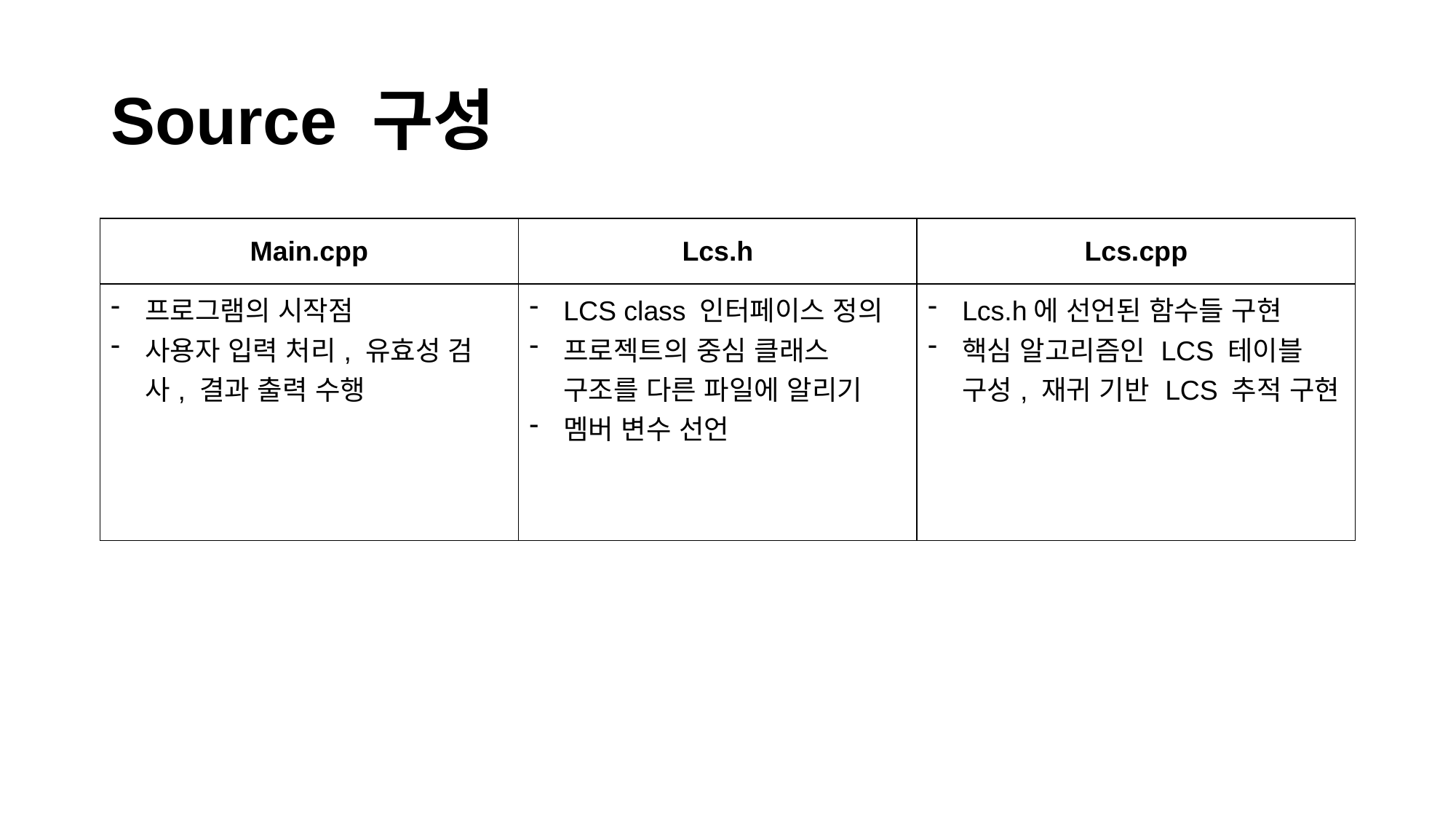

# Source 구성
| Main.cpp | Lcs.h | Lcs.cpp |
| --- | --- | --- |
| 프로그램의 시작점 사용자 입력 처리, 유효성 검사, 결과 출력 수행 | LCS class 인터페이스 정의 프로젝트의 중심 클래스 구조를 다른 파일에 알리기 멤버 변수 선언 | Lcs.h에 선언된 함수들 구현 핵심 알고리즘인 LCS 테이블 구성, 재귀 기반 LCS 추적 구현 |